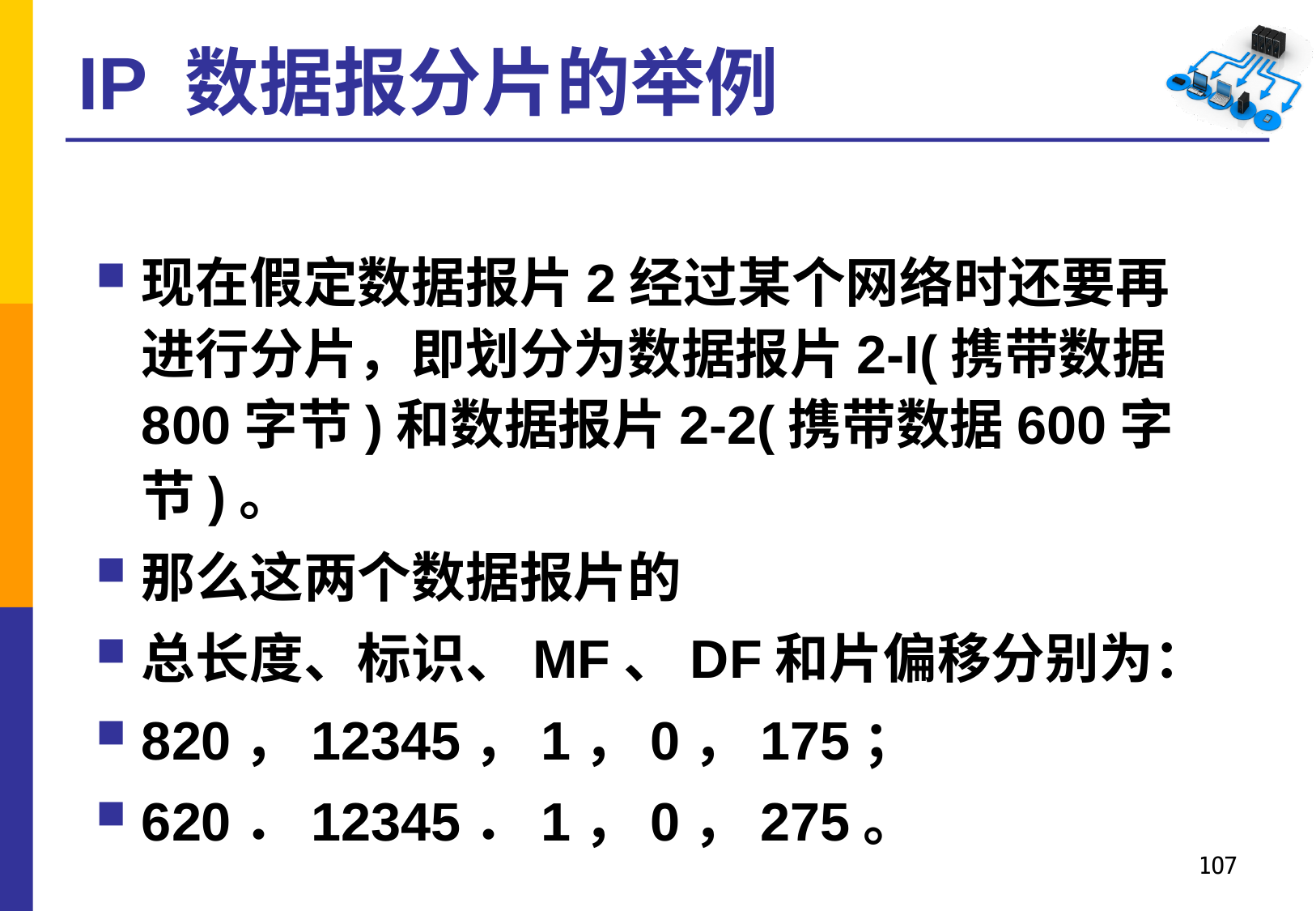

# IP 数据报分片的举例
现在假定数据报片2经过某个网络时还要再进行分片，即划分为数据报片2-I(携带数据800字节)和数据报片2-2(携带数据600字节)。
那么这两个数据报片的
总长度、标识、MF、DF和片偏移分别为：
820，12345，1，0，175；
620．12345．1，0，275。
107